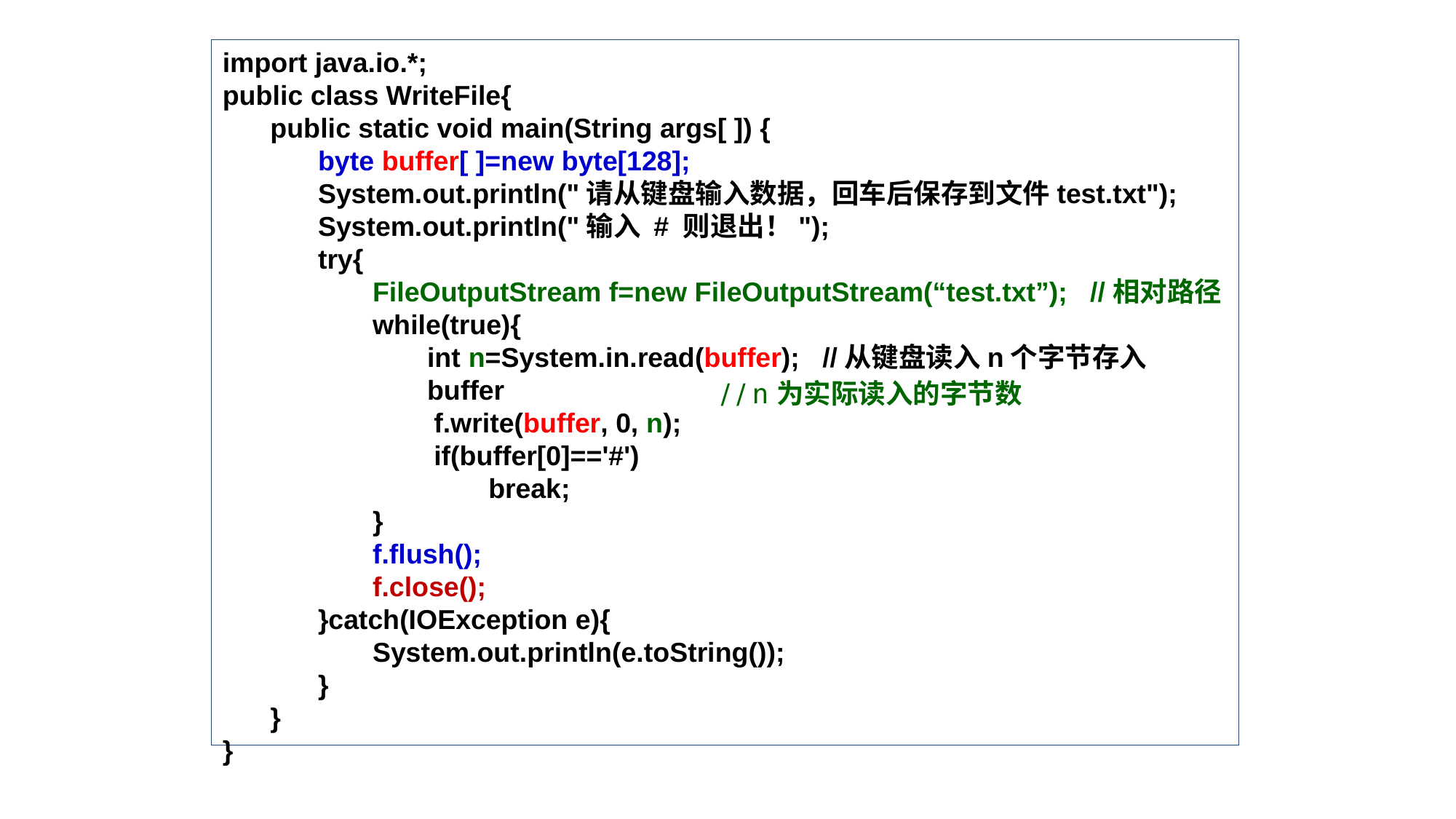

import java.io.*;
public class WriteFile{
public static void main(String args[ ]) {
byte buffer[ ]=new byte[128];
System.out.println("请从键盘输入数据，回车后保存到文件test.txt");
System.out.println("输入 # 则退出！");
try{
FileOutputStream f=new FileOutputStream(“test.txt”);   //相对路径
while(true){
int n=System.in.read(buffer);   //从键盘读入n个字节存入buffer
        f.write(buffer, 0, n);
        if(buffer[0]=='#')
        break;
}
f.flush();
f.close();
}catch(IOException e){
System.out.println(e.toString());
}
}
}

//n为实际读入的字节数
56